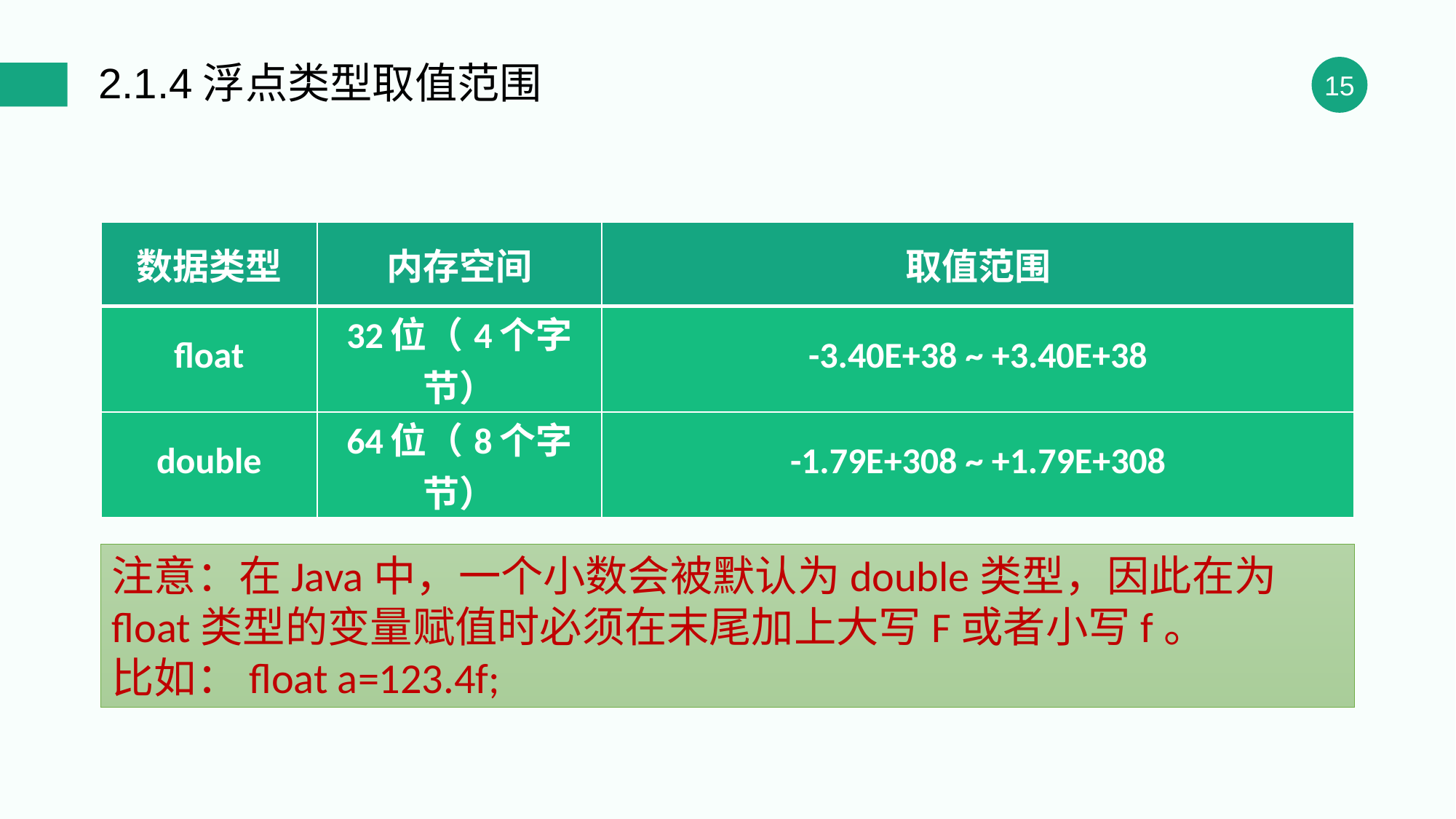

2.1.4浮点类型取值范围
| 数据类型 | 内存空间 | 取值范围 |
| --- | --- | --- |
| float | 32位（4个字节） | -3.40E+38 ~ +3.40E+38 |
| double | 64位（8个字节） | -1.79E+308 ~ +1.79E+308 |
注意：在Java中，一个小数会被默认为double类型，因此在为float类型的变量赋值时必须在末尾加上大写F或者小写f。
比如：float a=123.4f;